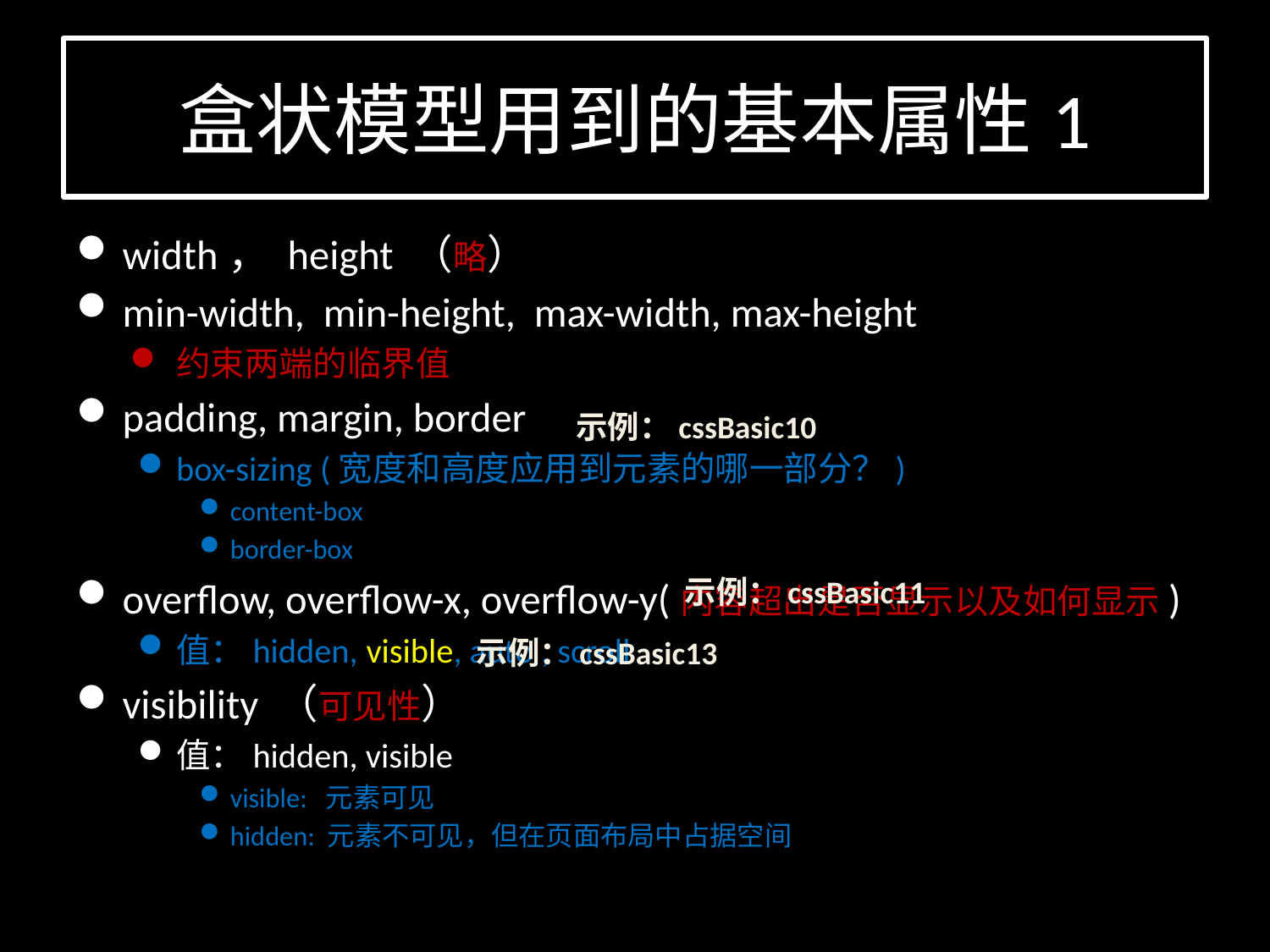

# 盒状模型用到的基本属性1
width， height （略）
min-width,  min-height,  max-width, max-height
约束两端的临界值
padding, margin, border
box-sizing (宽度和高度应用到元素的哪一部分？)
content-box
border-box
overflow, overflow-x, overflow-y(内容超出是否显示以及如何显示)
值：hidden, visible, auto , scroll
visibility （可见性）
值：hidden, visible
visible:  元素可见
hidden: 元素不可见，但在页面布局中占据空间

示例：cssBasic10
示例：cssBasic11
示例：cssBasic13